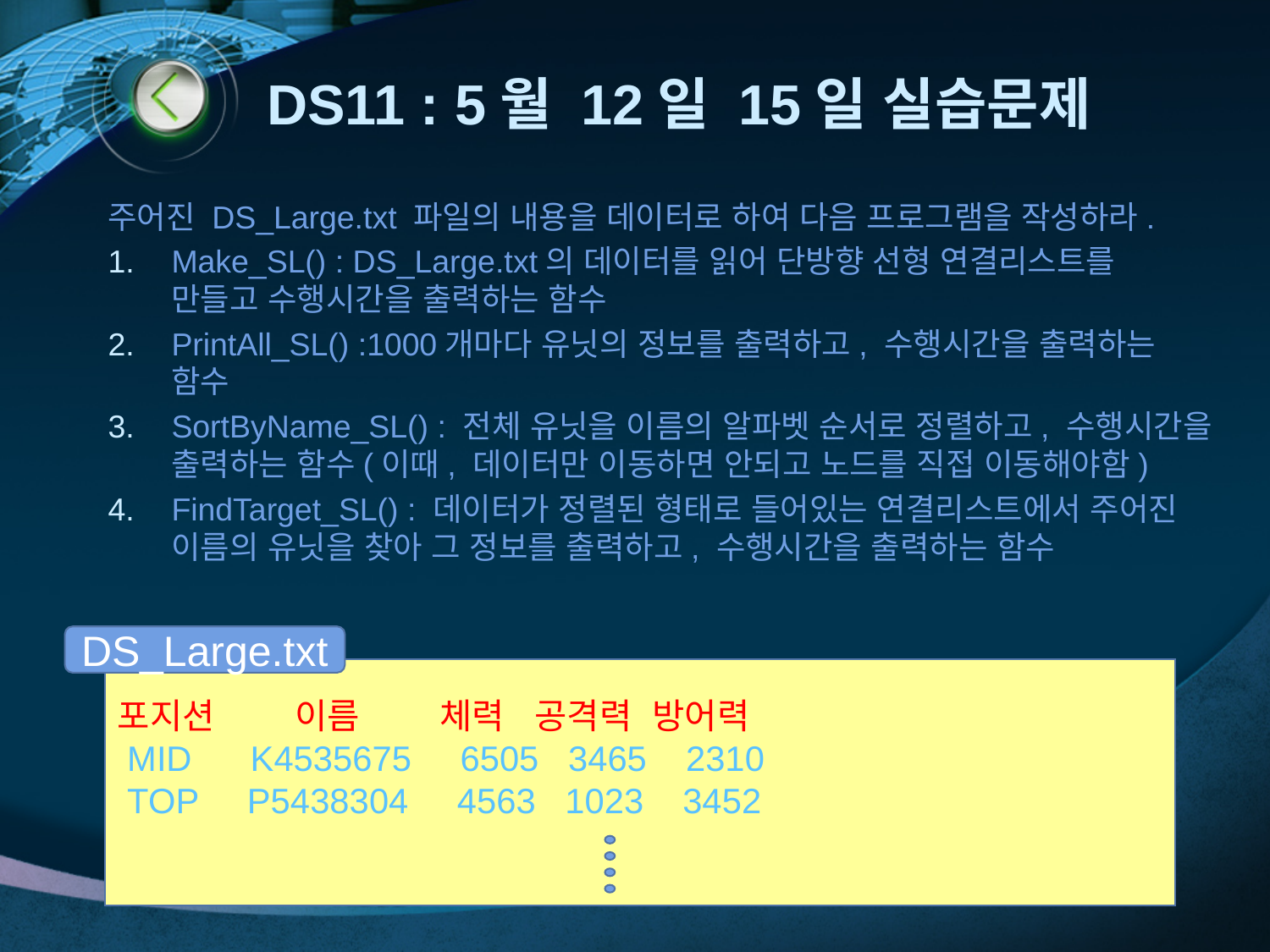

# DS11 : 5월 12일 15일 실습문제
주어진 DS_Large.txt 파일의 내용을 데이터로 하여 다음 프로그램을 작성하라.
Make_SL() : DS_Large.txt의 데이터를 읽어 단방향 선형 연결리스트를 만들고 수행시간을 출력하는 함수
PrintAll_SL() :1000개마다 유닛의 정보를 출력하고, 수행시간을 출력하는 함수
SortByName_SL() : 전체 유닛을 이름의 알파벳 순서로 정렬하고, 수행시간을 출력하는 함수(이때, 데이터만 이동하면 안되고 노드를 직접 이동해야함)
FindTarget_SL() : 데이터가 정렬된 형태로 들어있는 연결리스트에서 주어진 이름의 유닛을 찾아 그 정보를 출력하고, 수행시간을 출력하는 함수

DS_Large.txt

포지션        이름        체력   공격력  방어력
 MID      K4535675     6505   3465    2310
 TOP     P5438304     4563   1023    3452